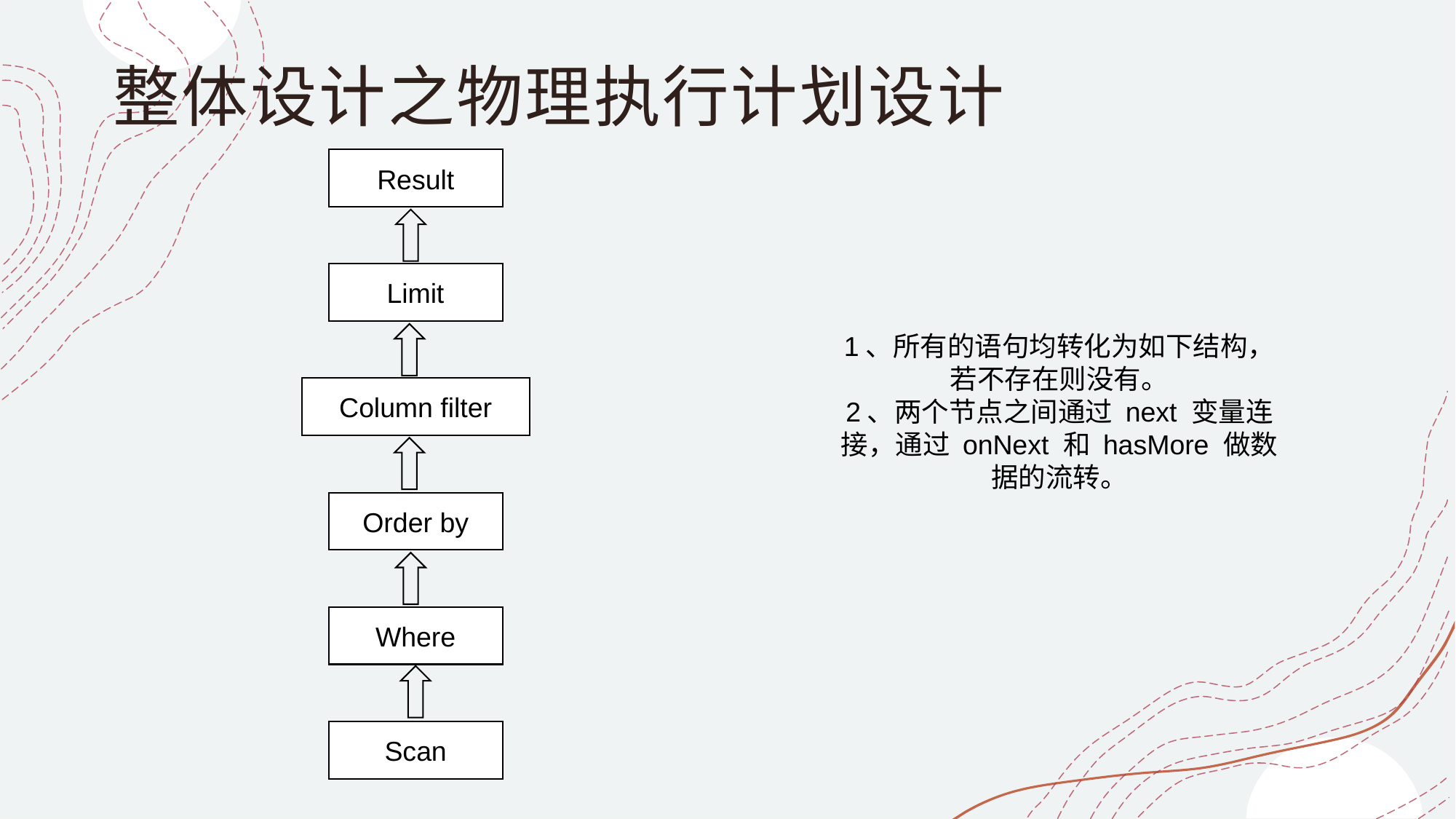

# 整体设计之物理执行计划设计
Result

Limit

1、所有的语句均转化为如下结构，若不存在则没有。
2、两个节点之间通过 next 变量连接，通过 onNext 和 hasMore 做数据的流转。
Column filter

Order by

Where

Scan